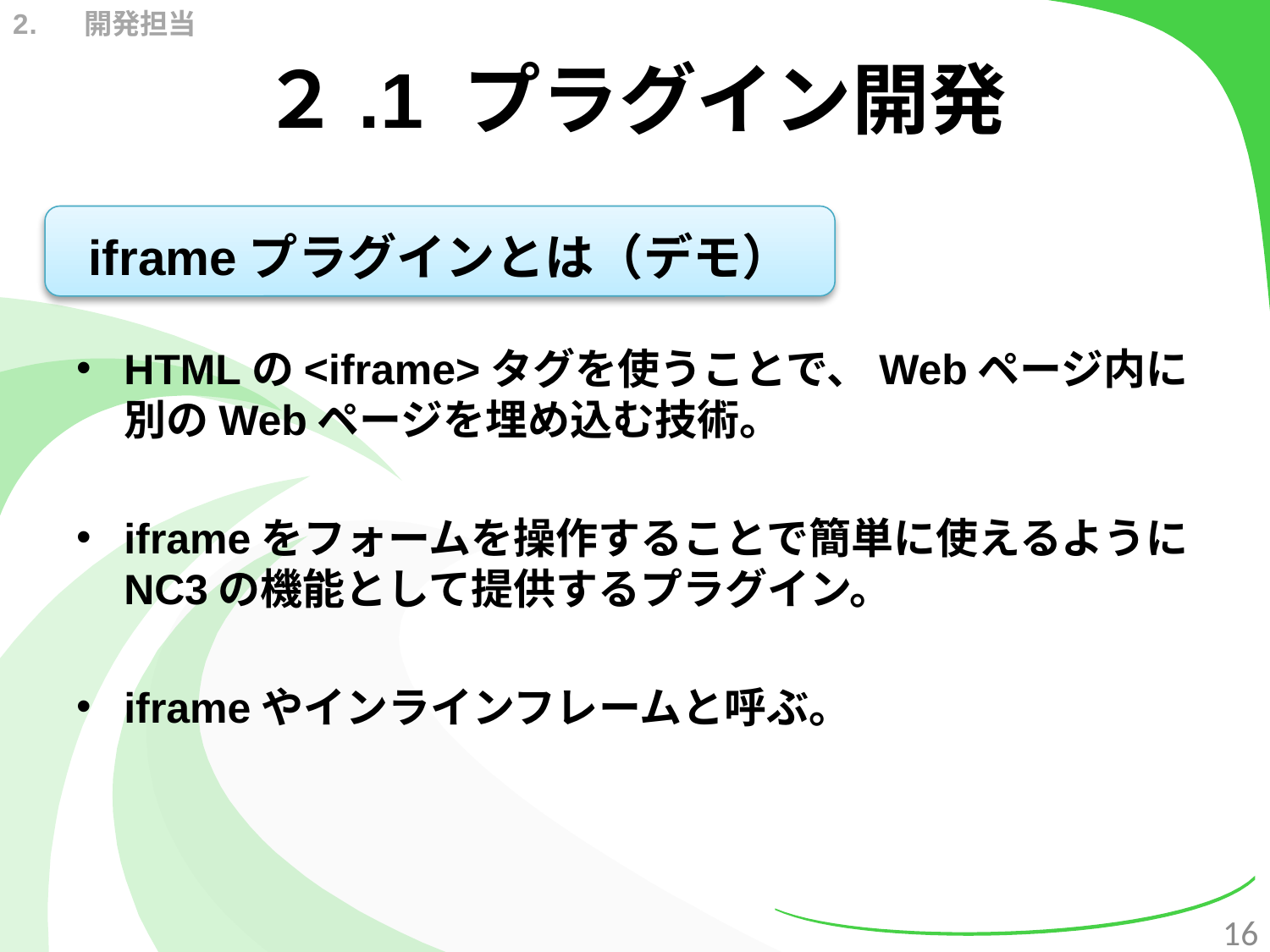

開発担当
# ２.1 プラグイン開発
iframeプラグインとは（デモ）
HTMLの<iframe>タグを使うことで、Webページ内に別のWebページを埋め込む技術。

iframeをフォームを操作することで簡単に使えるようにNC3の機能として提供するプラグイン。

iframeやインラインフレームと呼ぶ。

16